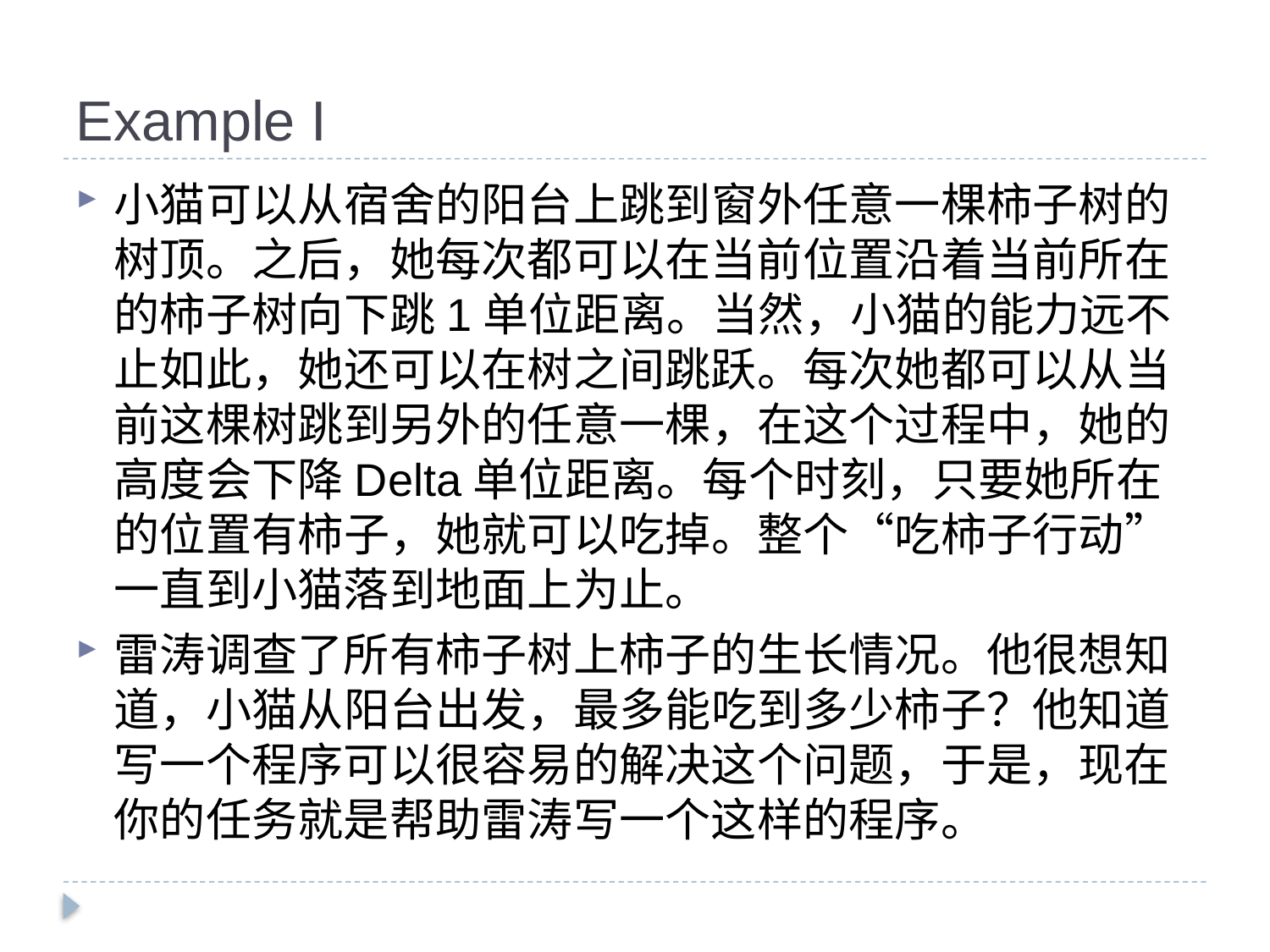

# Example I
小猫可以从宿舍的阳台上跳到窗外任意一棵柿子树的树顶。之后，她每次都可以在当前位置沿着当前所在的柿子树向下跳1单位距离。当然，小猫的能力远不止如此，她还可以在树之间跳跃。每次她都可以从当前这棵树跳到另外的任意一棵，在这个过程中，她的高度会下降Delta单位距离。每个时刻，只要她所在的位置有柿子，她就可以吃掉。整个“吃柿子行动”一直到小猫落到地面上为止。
雷涛调查了所有柿子树上柿子的生长情况。他很想知道，小猫从阳台出发，最多能吃到多少柿子？他知道写一个程序可以很容易的解决这个问题，于是，现在你的任务就是帮助雷涛写一个这样的程序。